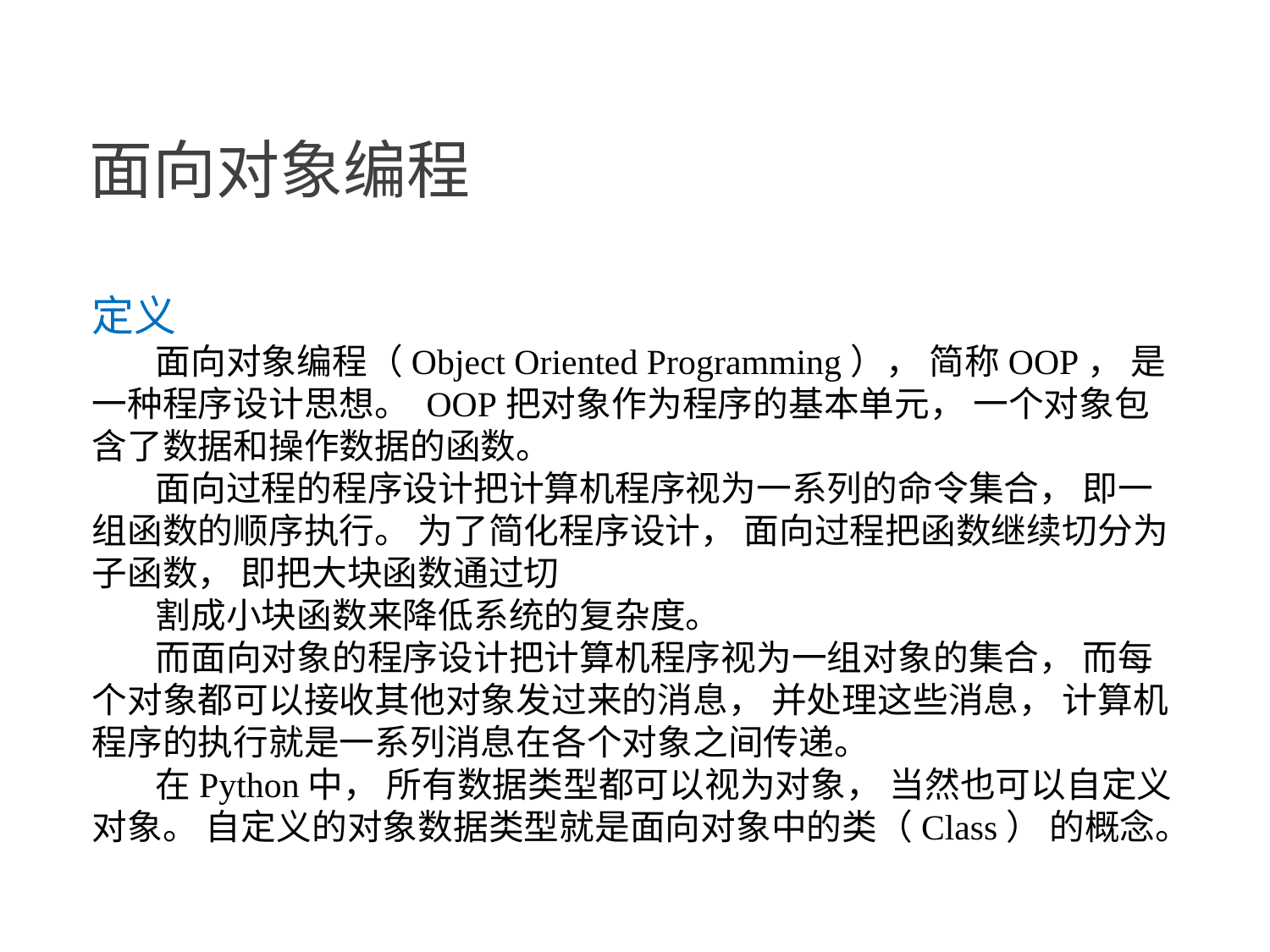

面向对象编程
定义
面向对象编程（Object Oriented Programming）， 简称OOP， 是一种程序设计思想。 OOP把对象作为程序的基本单元， 一个对象包含了数据和操作数据的函数。
面向过程的程序设计把计算机程序视为一系列的命令集合， 即一组函数的顺序执行。 为了简化程序设计， 面向过程把函数继续切分为子函数， 即把大块函数通过切
割成小块函数来降低系统的复杂度。
而面向对象的程序设计把计算机程序视为一组对象的集合， 而每个对象都可以接收其他对象发过来的消息， 并处理这些消息， 计算机程序的执行就是一系列消息在各个对象之间传递。
在Python中， 所有数据类型都可以视为对象， 当然也可以自定义对象。 自定义的对象数据类型就是面向对象中的类（Class） 的概念。